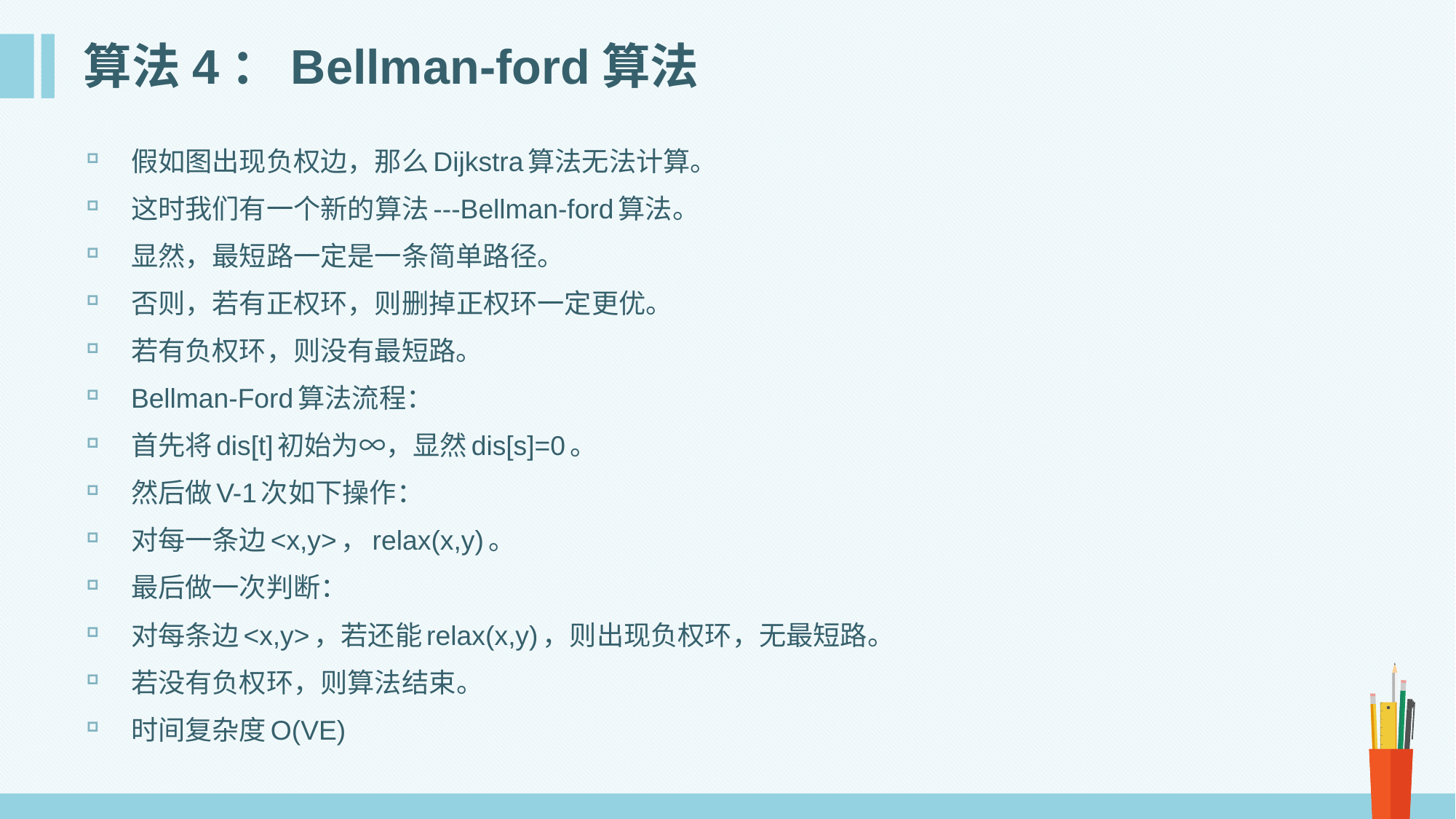

# 算法4：Bellman-ford算法
假如图出现负权边，那么Dijkstra算法无法计算。
这时我们有一个新的算法---Bellman-ford算法。
显然，最短路一定是一条简单路径。
否则，若有正权环，则删掉正权环一定更优。
若有负权环，则没有最短路。
Bellman-Ford算法流程：
首先将dis[t]初始为∞，显然dis[s]=0。
然后做V-1次如下操作：
对每一条边<x,y>，relax(x,y)。
最后做一次判断：
对每条边<x,y>，若还能relax(x,y)，则出现负权环，无最短路。
若没有负权环，则算法结束。
时间复杂度O(VE)